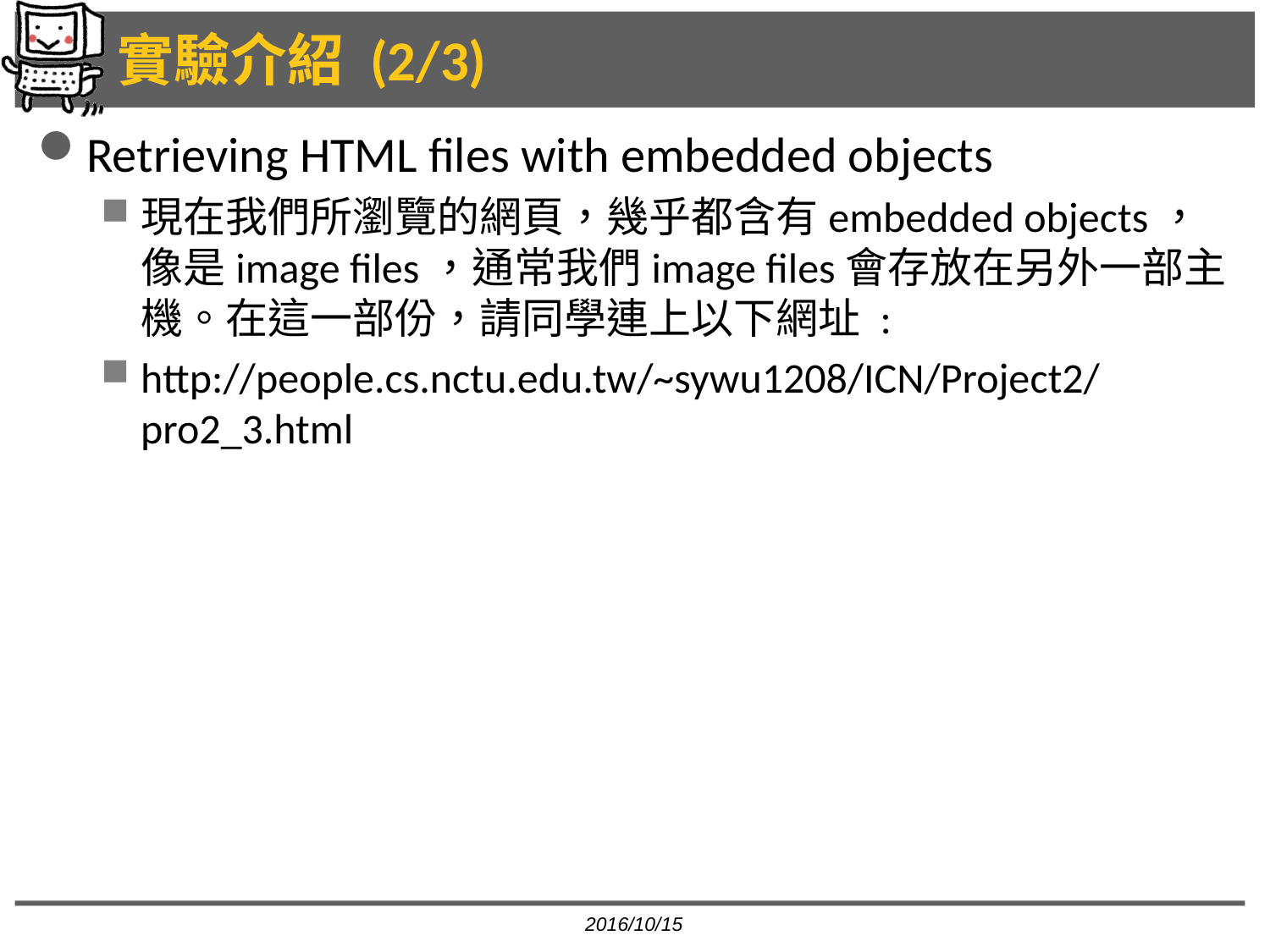

# 實驗介紹 (2/3)
Retrieving HTML files with embedded objects
現在我們所瀏覽的網頁，幾乎都含有embedded objects，像是image files，通常我們image files會存放在另外一部主機。在這一部份，請同學連上以下網址 :
http://people.cs.nctu.edu.tw/~sywu1208/ICN/Project2/pro2_3.html

2016/10/15